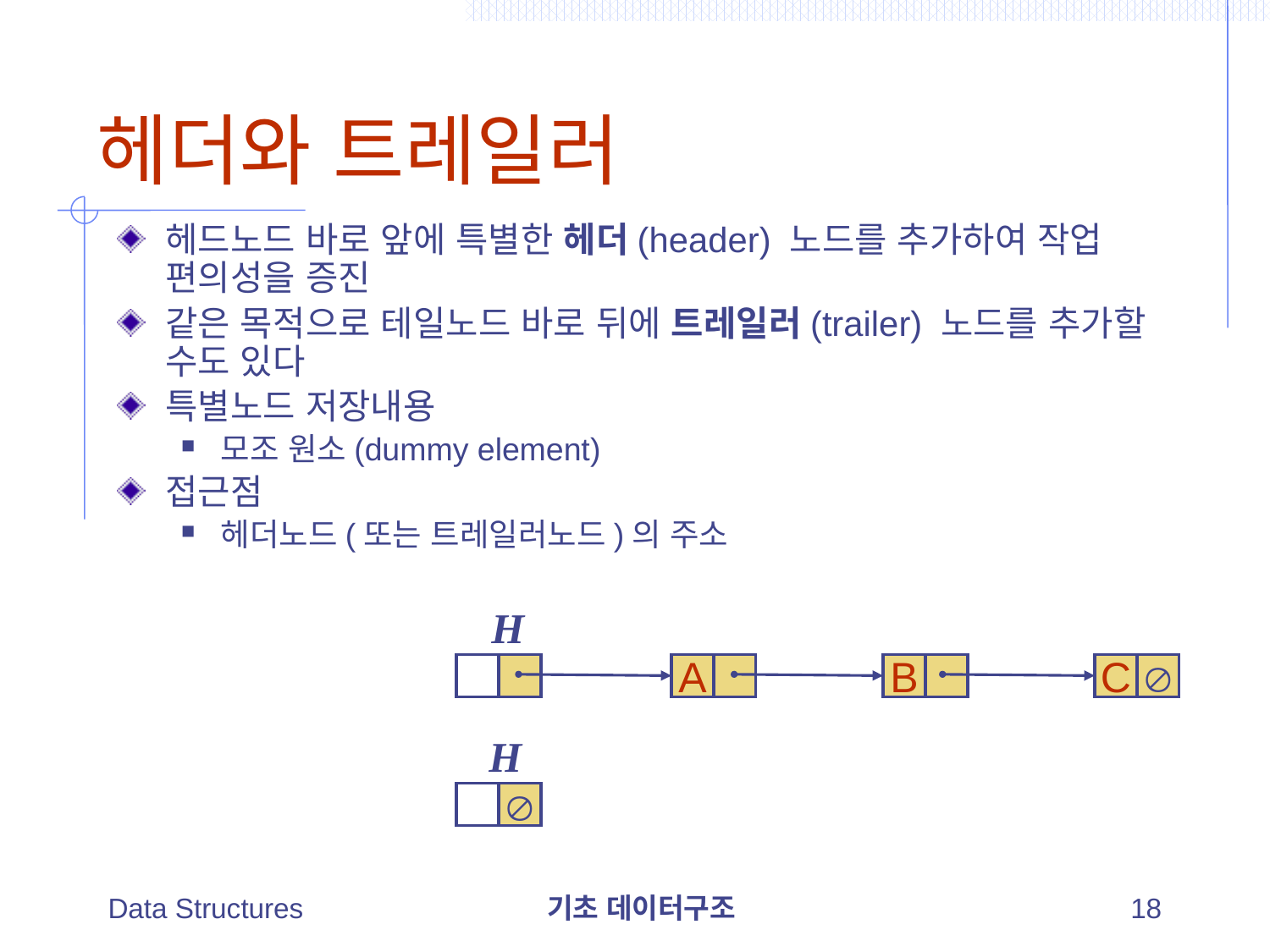

# 헤더와 트레일러
헤드노드 바로 앞에 특별한 헤더(header) 노드를 추가하여 작업 편의성을 증진
같은 목적으로 테일노드 바로 뒤에 트레일러(trailer) 노드를 추가할 수도 있다
특별노드 저장내용
모조 원소(dummy element)
접근점
헤더노드(또는 트레일러노드)의 주소
H

A

B

C
∅
H

∅
Data Structures
기초 데이터구조
18